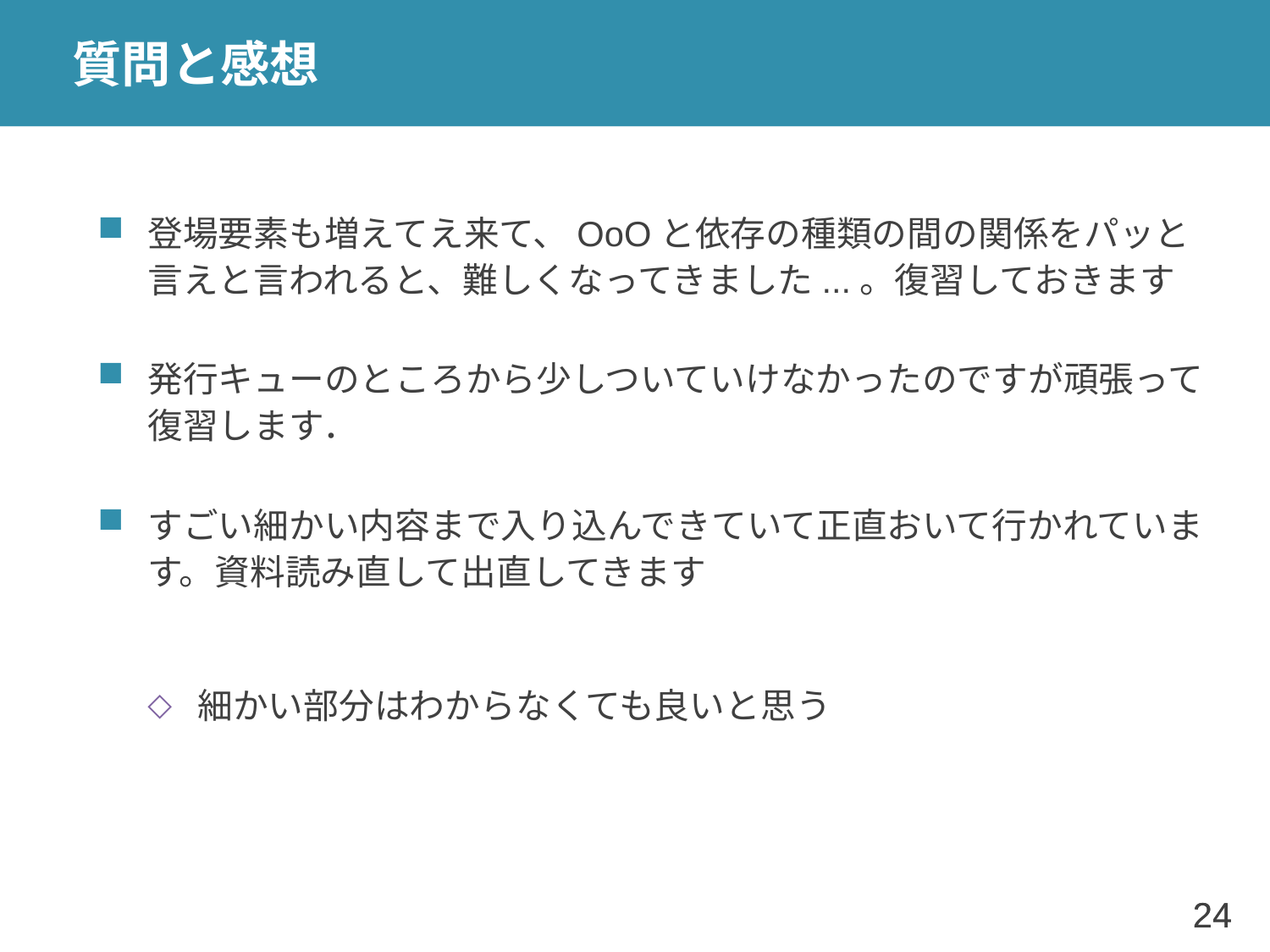

# 質問と感想
登場要素も増えてえ来て、OoOと依存の種類の間の関係をパッと言えと言われると、難しくなってきました...。復習しておきます
発行キューのところから少しついていけなかったのですが頑張って復習します．
すごい細かい内容まで入り込んできていて正直おいて行かれています。資料読み直して出直してきます

細かい部分はわからなくても良いと思う